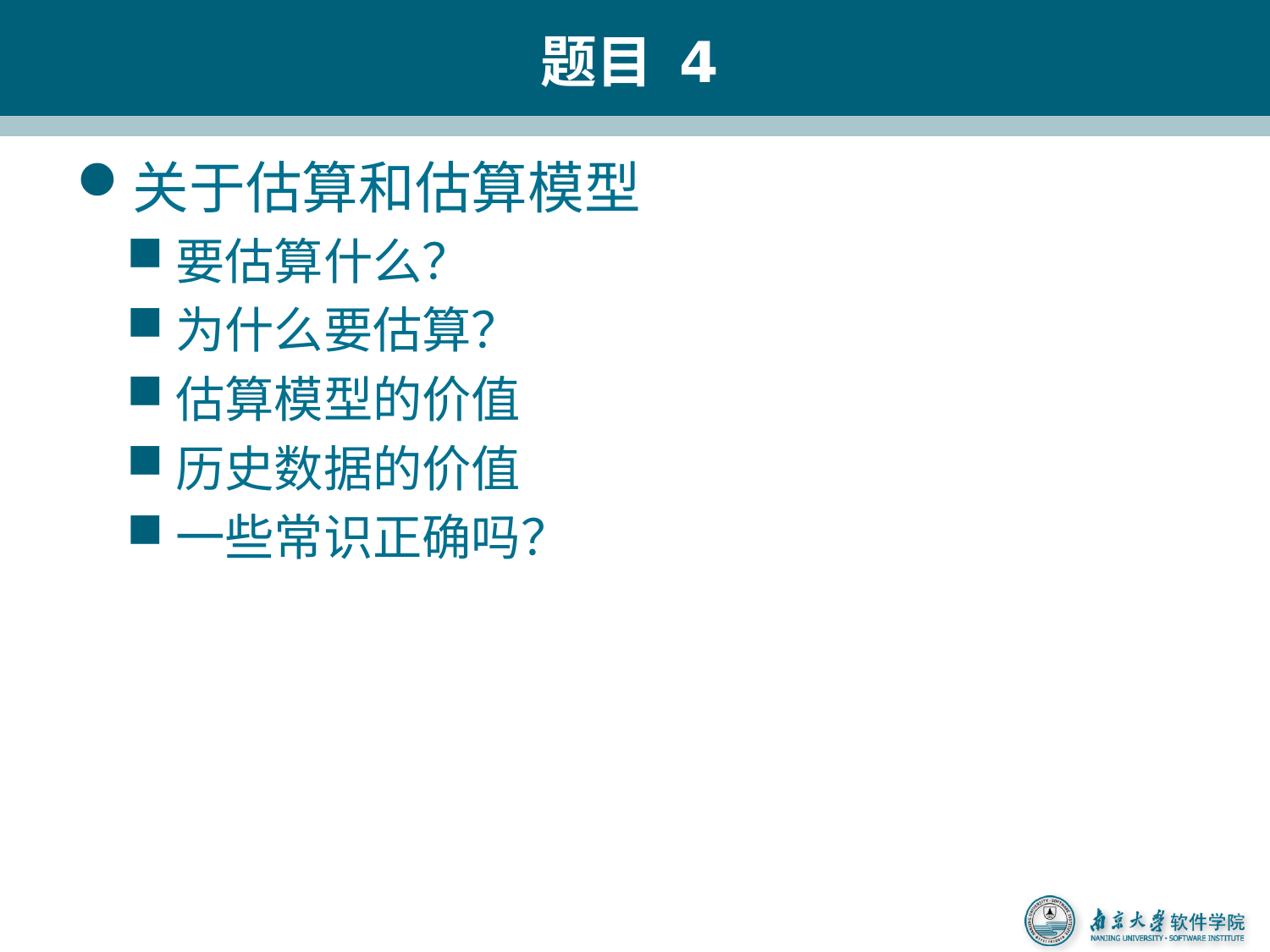

# 题目 4
关于估算和估算模型
要估算什么？
为什么要估算？
估算模型的价值
历史数据的价值
一些常识正确吗？